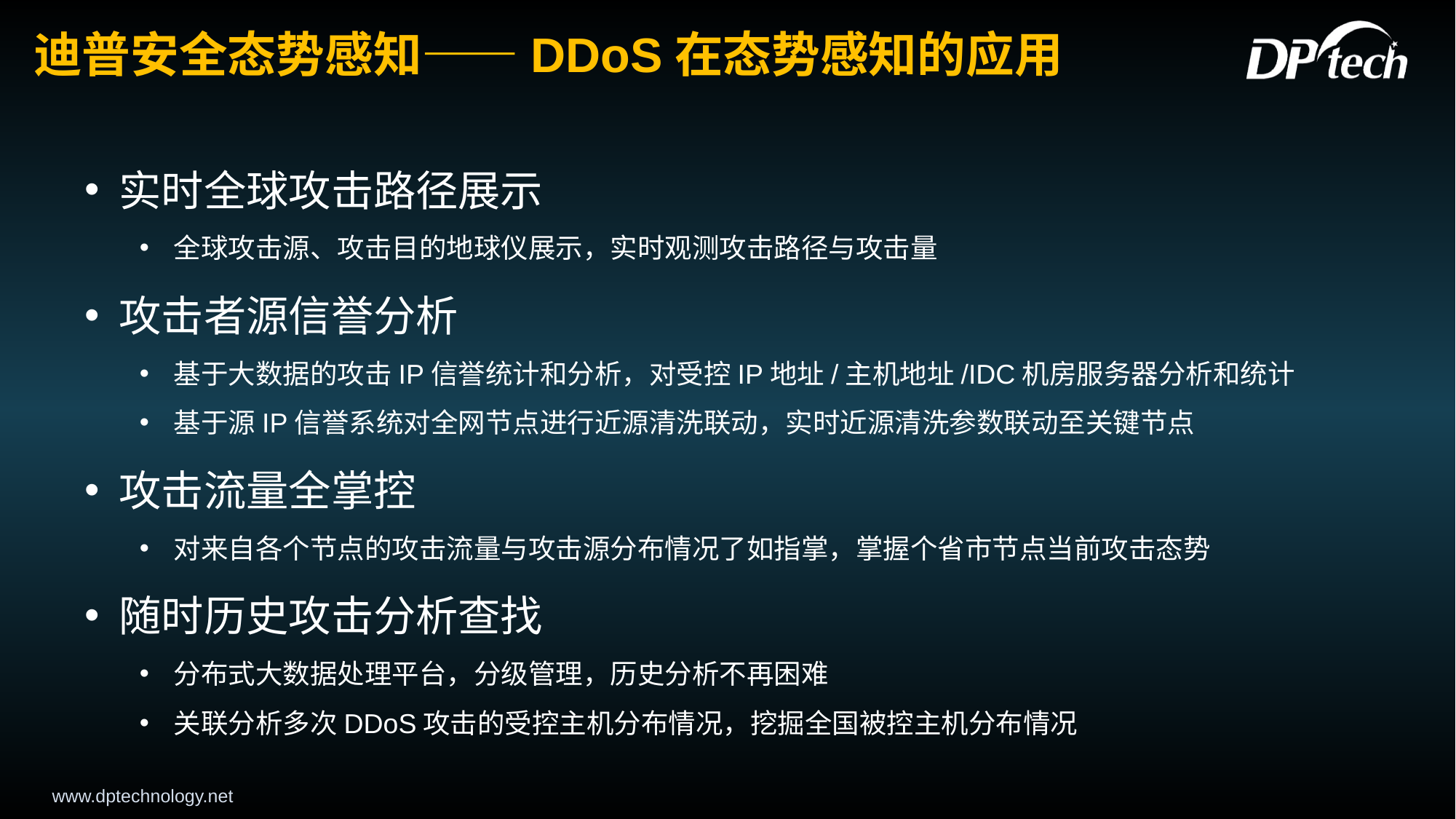

迪普安全态势感知——DDoS在态势感知的应用
实时全球攻击路径展示
全球攻击源、攻击目的地球仪展示，实时观测攻击路径与攻击量
攻击者源信誉分析
基于大数据的攻击IP信誉统计和分析，对受控IP地址/主机地址/IDC机房服务器分析和统计
基于源IP信誉系统对全网节点进行近源清洗联动，实时近源清洗参数联动至关键节点
攻击流量全掌控
对来自各个节点的攻击流量与攻击源分布情况了如指掌，掌握个省市节点当前攻击态势
随时历史攻击分析查找
分布式大数据处理平台，分级管理，历史分析不再困难
关联分析多次DDoS攻击的受控主机分布情况，挖掘全国被控主机分布情况